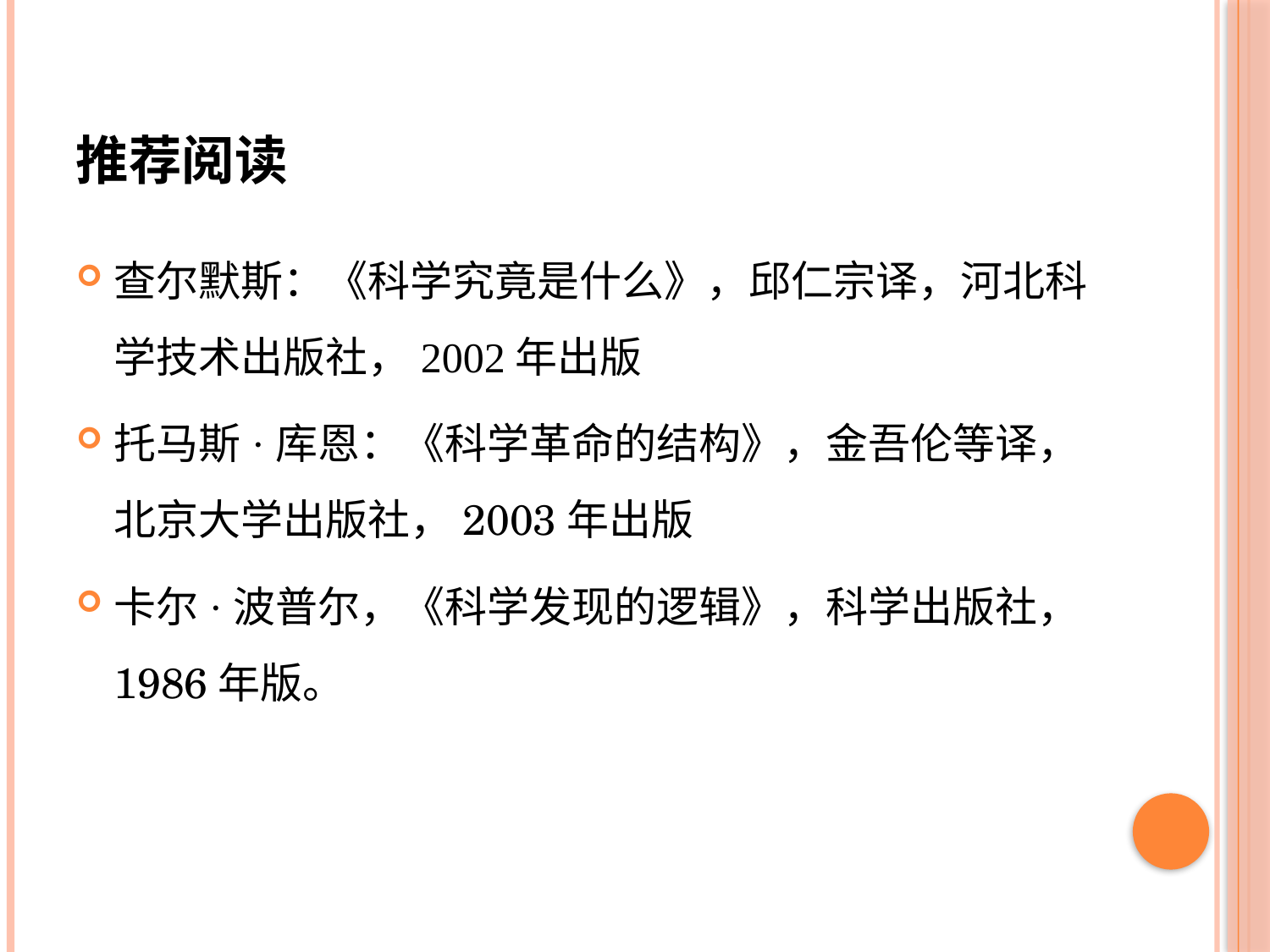

# 推荐阅读
查尔默斯：《科学究竟是什么》，邱仁宗译，河北科学技术出版社，2002年出版
托马斯·库恩：《科学革命的结构》，金吾伦等译，北京大学出版社，2003年出版
卡尔·波普尔，《科学发现的逻辑》，科学出版社，1986年版。